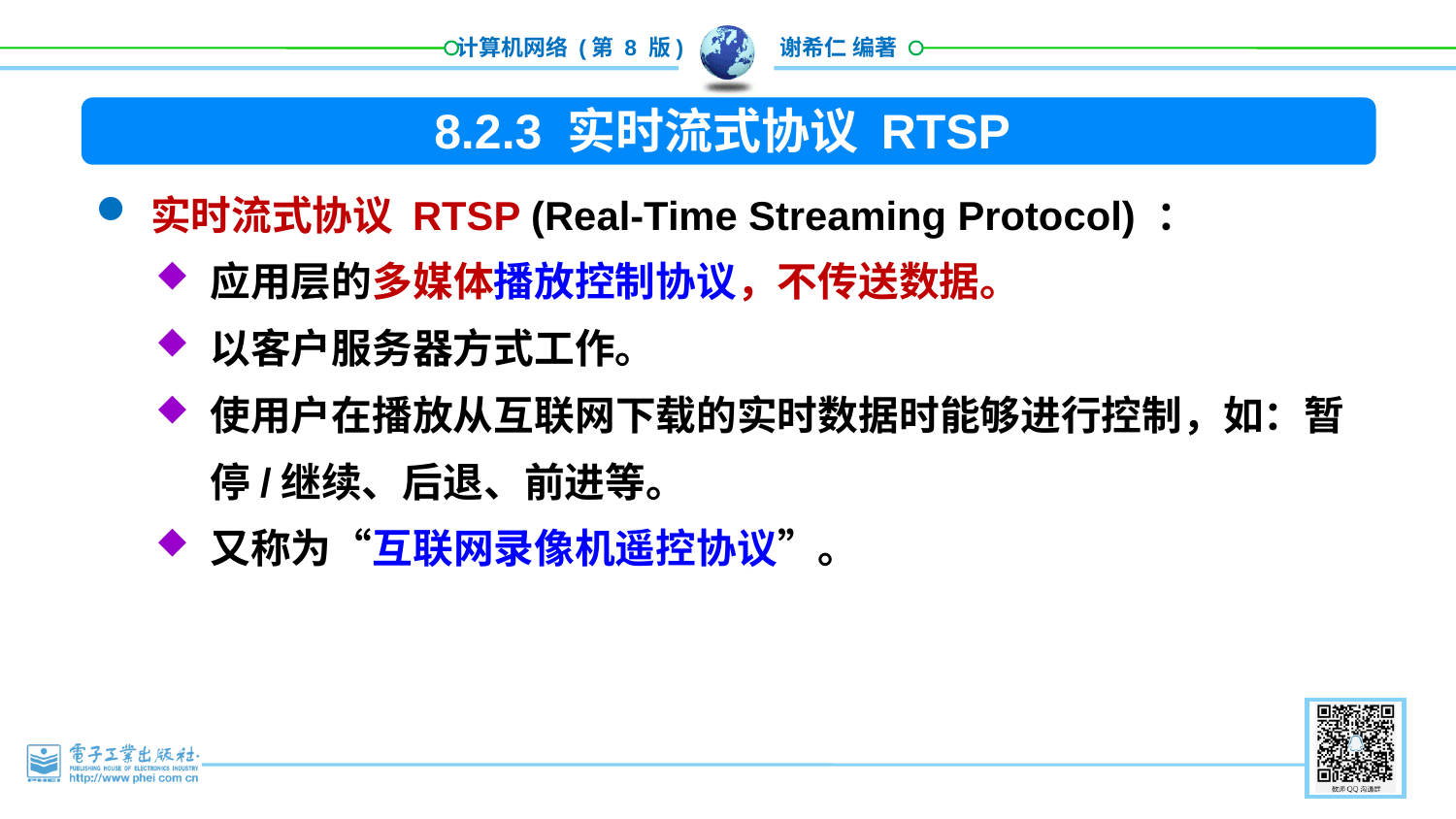

8.2.3 实时流式协议 RTSP

实时流式协议 RTSP (Real-Time Streaming Protocol) ：
应用层的多媒体播放控制协议，不传送数据。
以客户服务器方式工作。
使用户在播放从互联网下载的实时数据时能够进行控制，如：暂停/继续、后退、前进等。
又称为“互联网录像机遥控协议”。